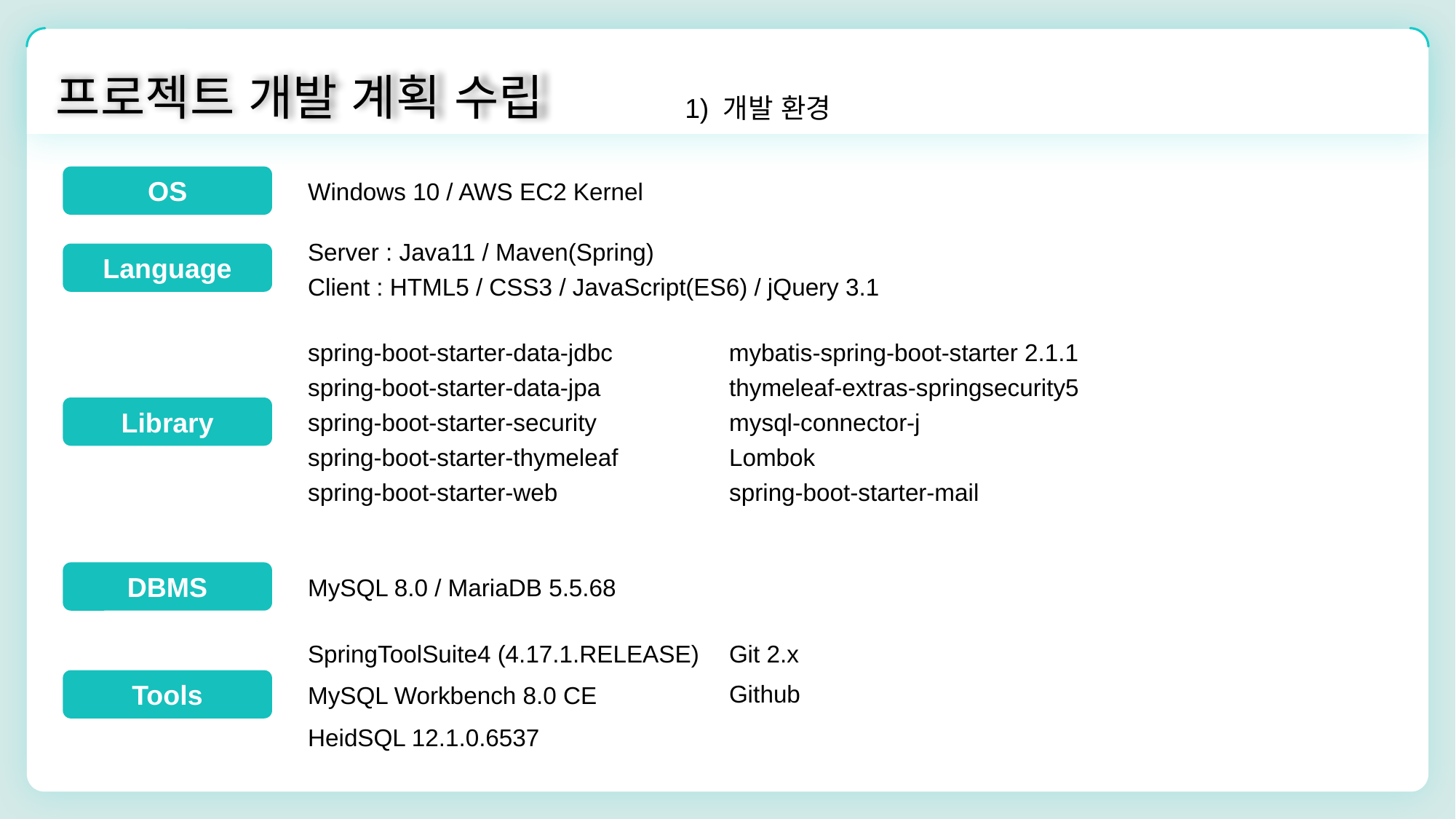

프로젝트 개발 계획 수립
1) 개발 환경
OS
Windows 10 / AWS EC2 Kernel
Server : Java11 / Maven(Spring)
Language
Client : HTML5 / CSS3 / JavaScript(ES6) / jQuery 3.1
spring-boot-starter-data-jdbc
spring-boot-starter-data-jpa
spring-boot-starter-security
spring-boot-starter-thymeleaf
spring-boot-starter-web
mybatis-spring-boot-starter 2.1.1
thymeleaf-extras-springsecurity5
mysql-connector-j
Lombok
spring-boot-starter-mail

Library
DBMS
MySQL 8.0 / MariaDB 5.5.68
SpringToolSuite4 (4.17.1.RELEASE)
Git 2.x
Tools
Github
MySQL Workbench 8.0 CE
HeidSQL 12.1.0.6537